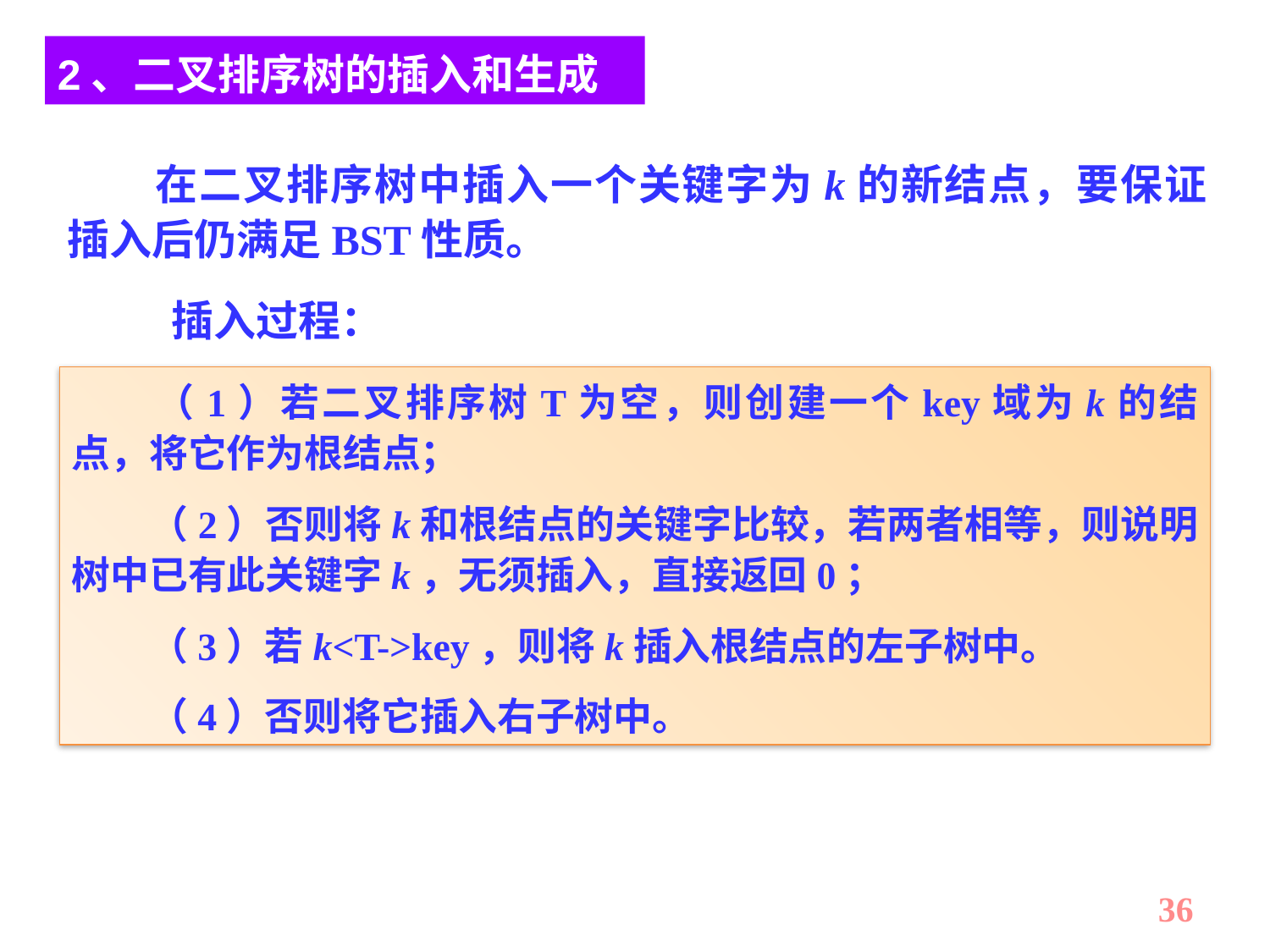

2、二叉排序树的插入和生成
　　在二叉排序树中插入一个关键字为k的新结点，要保证插入后仍满足BST性质。
插入过程：
　　（1）若二叉排序树T为空，则创建一个key域为k的结点，将它作为根结点；
　　（2）否则将k和根结点的关键字比较，若两者相等，则说明树中已有此关键字k，无须插入，直接返回0；
　　（3）若k<T->key，则将k插入根结点的左子树中。
　　（4）否则将它插入右子树中。
36